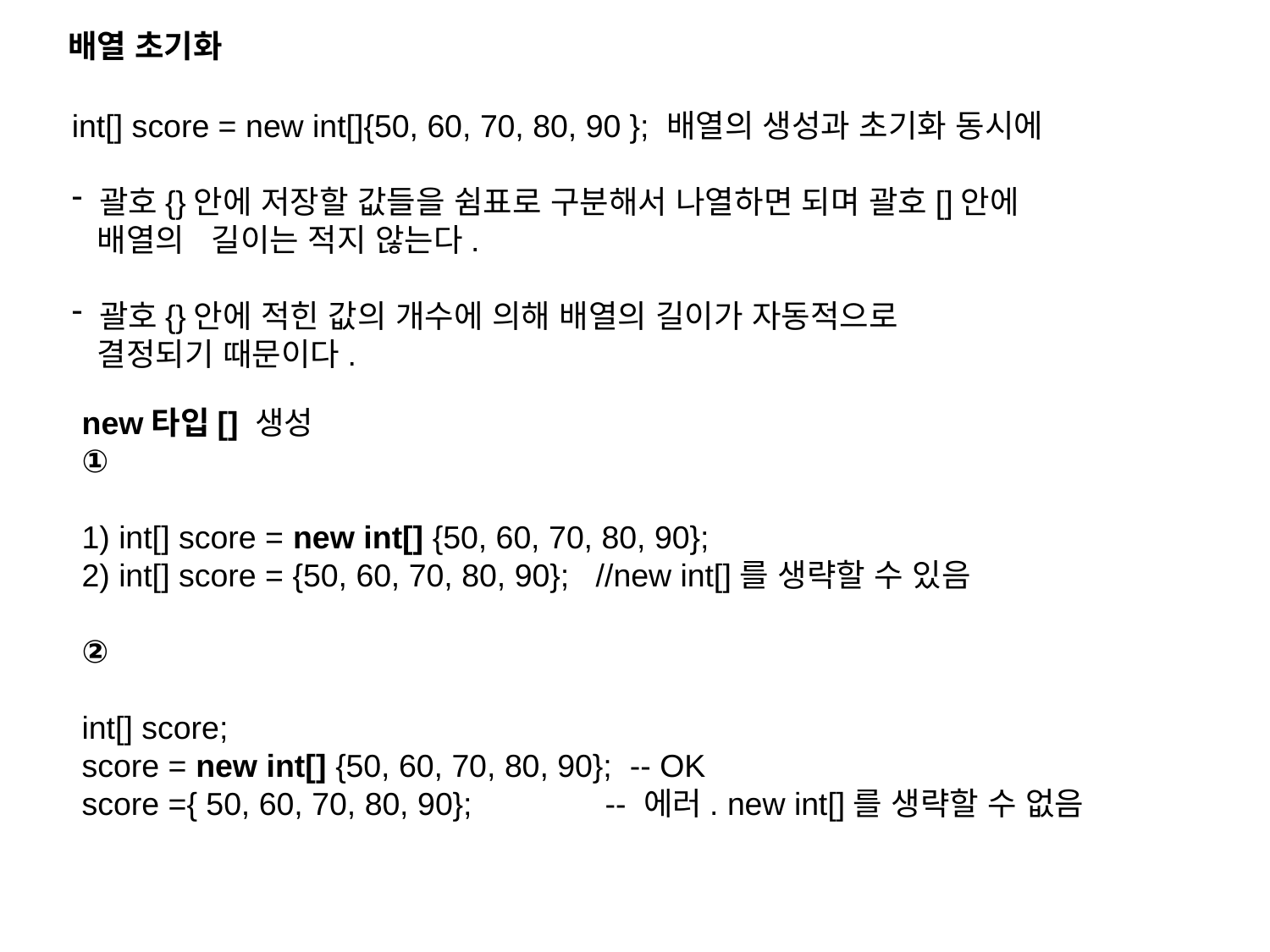

배열 초기화
int[] score = new int[]{50, 60, 70, 80, 90 }; 배열의 생성과 초기화 동시에

 괄호{}안에 저장할 값들을 쉼표로 구분해서 나열하면 되며 괄호[]안에
  배열의   길이는 적지 않는다.

 괄호{}안에 적힌 값의 개수에 의해 배열의 길이가 자동적으로
  결정되기 때문이다.

new타입[] 생성
①

1) int[] score = new int[] {50, 60, 70, 80, 90};
2) int[] score = {50, 60, 70, 80, 90};   //new int[]를 생략할 수 있음

②

int[] score;
score = new int[] {50, 60, 70, 80, 90};  -- OK
score ={ 50, 60, 70, 80, 90};               -- 에러. new int[]를 생략할 수 없음